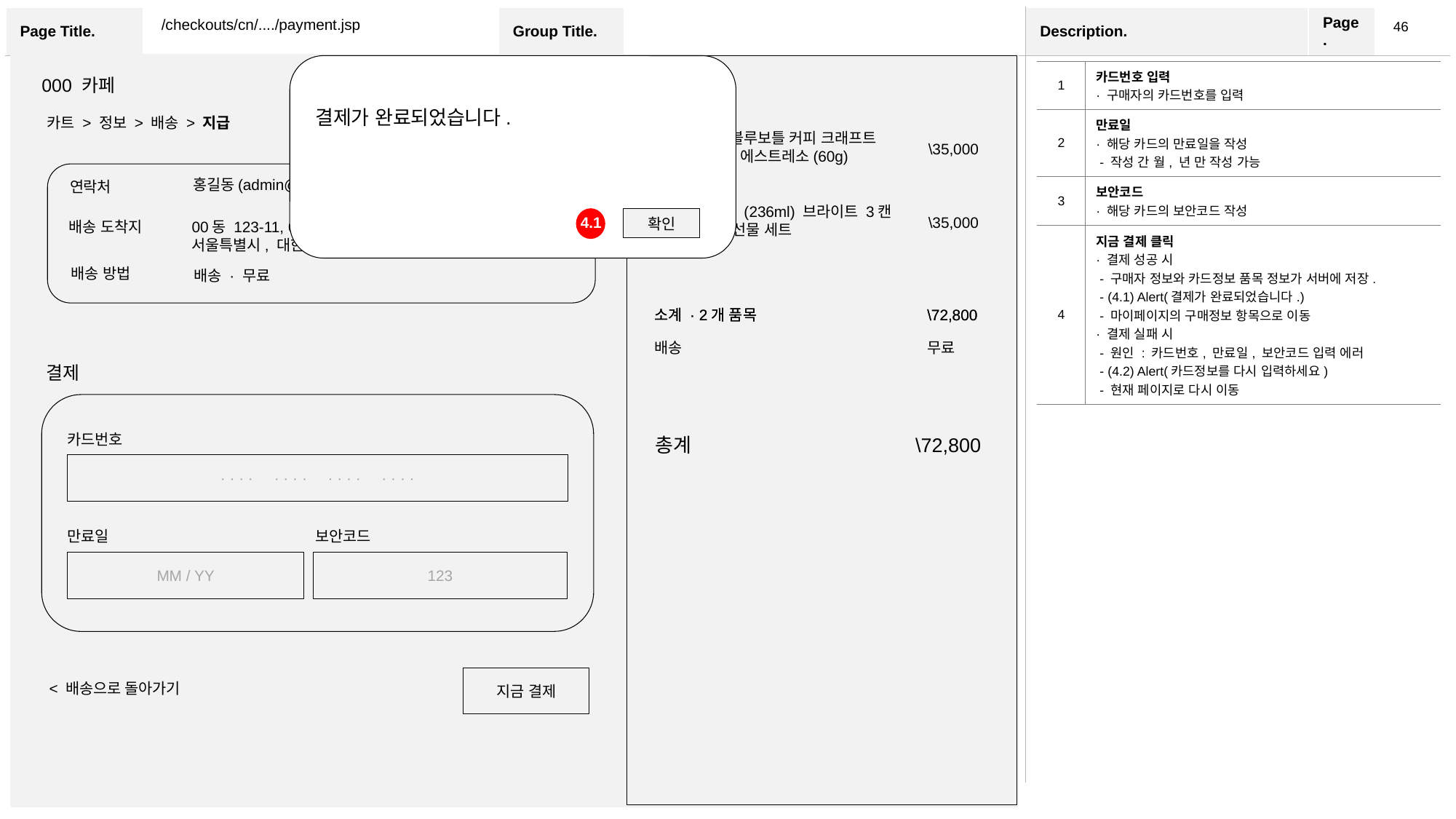

/checkouts/cn/..../payment.jsp
46

| 1 | 카드번호 입력 · 구매자의 카드번호를 입력 |
| --- | --- |
| 2 | 만료일 · 해당 카드의 만료일을 작성 - 작성 간 월, 년 만 작성 가능 |
| 3 | 보안코드 · 해당 카드의 보안코드 작성 |
| 4 | 지금 결제 클릭 · 결제 성공 시 - 구매자 정보와 카드정보 품목 정보가 서버에 저장. - (4.1) Alert(결제가 완료되었습니다.) - 마이페이지의 구매정보 항목으로 이동 · 결제 실패 시 - 원인 : 카드번호, 만료일, 보안코드 입력 에러 - (4.2) Alert(카드정보를 다시 입력하세요) - 현재 페이지로 다시 이동 |
000 카페
결제가 완료되었습니다.
카트 > 정보 > 배송 > 지급
마리메꼬 X 블루보틀 커피 크래프트
인스턴트 커피 에스트레소(60g)
\35,000

홍길동(admin@gmail.com)
연락처
콜드브루 커피 (236ml) 브라이트 3캔& 볼드 3캔 선물 세트
\35,000
4.1

확인
배송 도착지
00동 123-11, 00아파트 111동 111호, 12312 강남구, 서울특별시, 대한민국
배송 방법
배송 · 무료
소계 · 2개 품목
소계 · 2개 품목
\72,800
\72,800
배송
무료
결제

카드번호
총계
\72,800
· · · ·     · · · ·     · · · ·     · · · ·
만료일
보안코드
MM / YY
123
지금 결제
< 배송으로 돌아가기